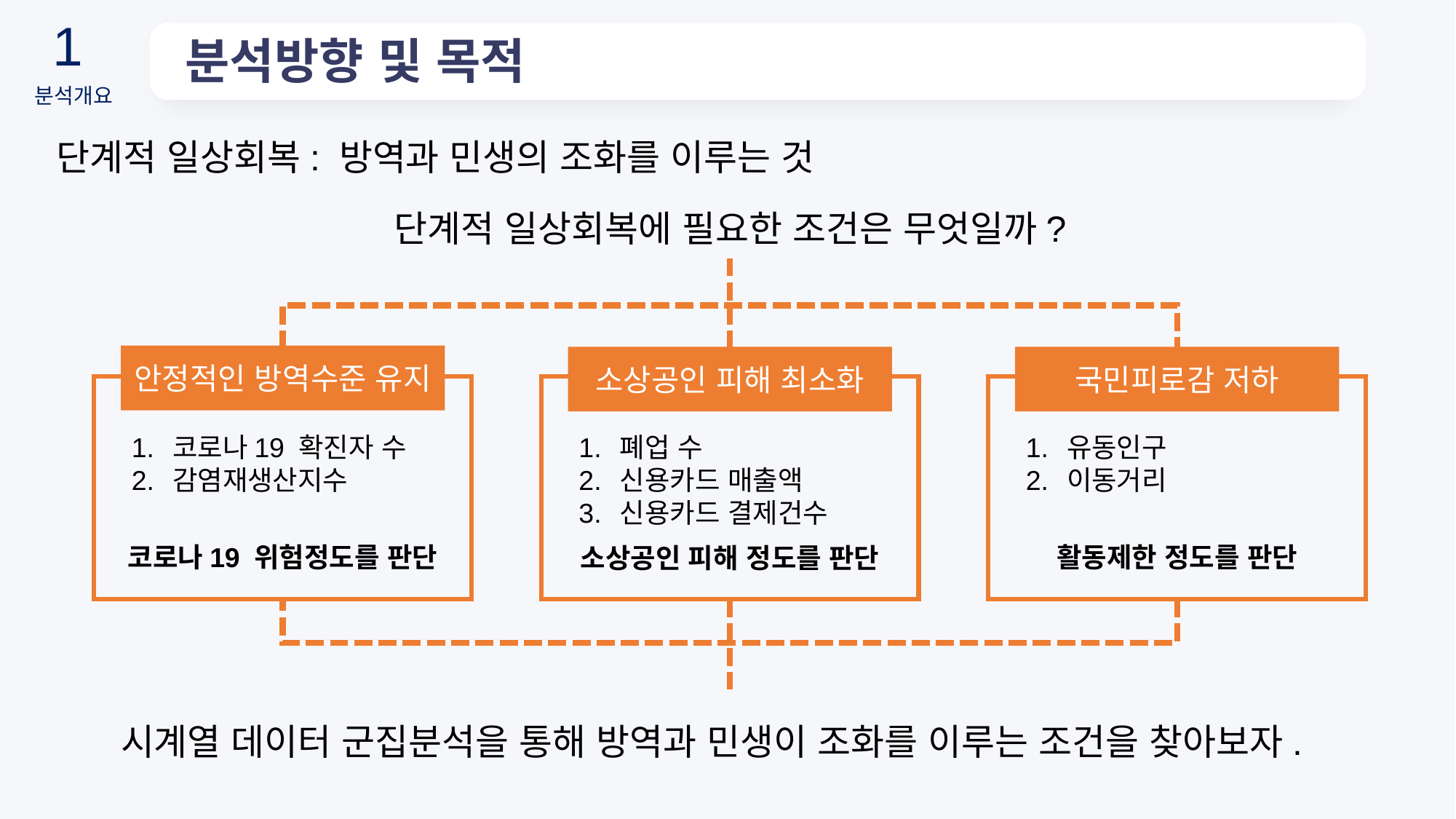

1
분석개요
분석방향 및 목적
단계적 일상회복: 방역과 민생의 조화를 이루는 것
단계적 일상회복에 필요한 조건은 무엇일까?

안정적인 방역수준 유지
소상공인 피해 최소화
국민피로감 저하

유동인구
이동거리
코로나19 확진자 수
감염재생산지수
폐업 수
신용카드 매출액
신용카드 결제건수
코로나19 위험정도를 판단
활동제한 정도를 판단
소상공인 피해 정도를 판단
시계열 데이터 군집분석을 통해 방역과 민생이 조화를 이루는 조건을 찾아보자.